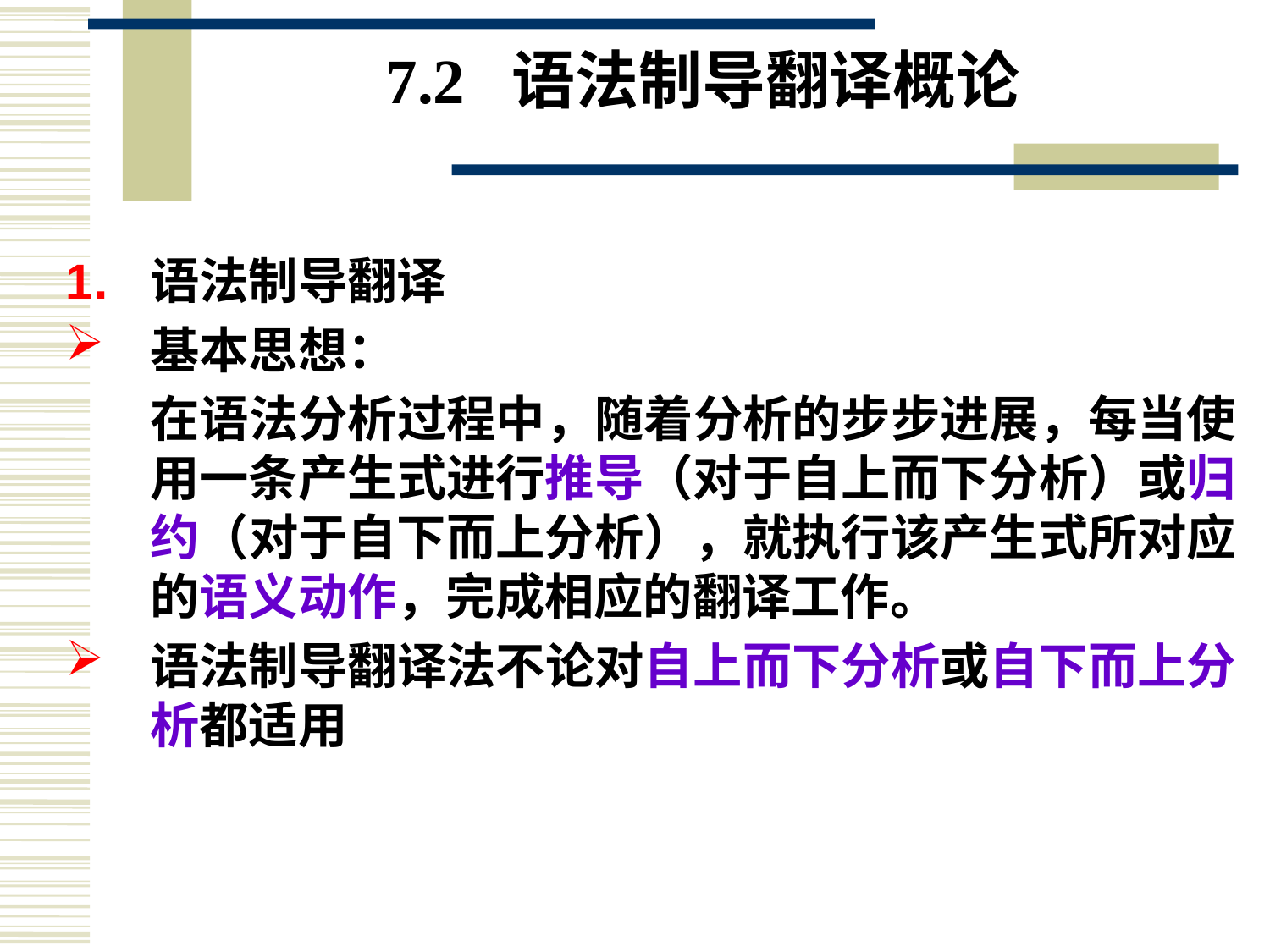

# 7.2  语法制导翻译概论
语法制导翻译
基本思想：
	在语法分析过程中，随着分析的步步进展，每当使用一条产生式进行推导（对于自上而下分析）或归约（对于自下而上分析），就执行该产生式所对应的语义动作，完成相应的翻译工作。
语法制导翻译法不论对自上而下分析或自下而上分析都适用